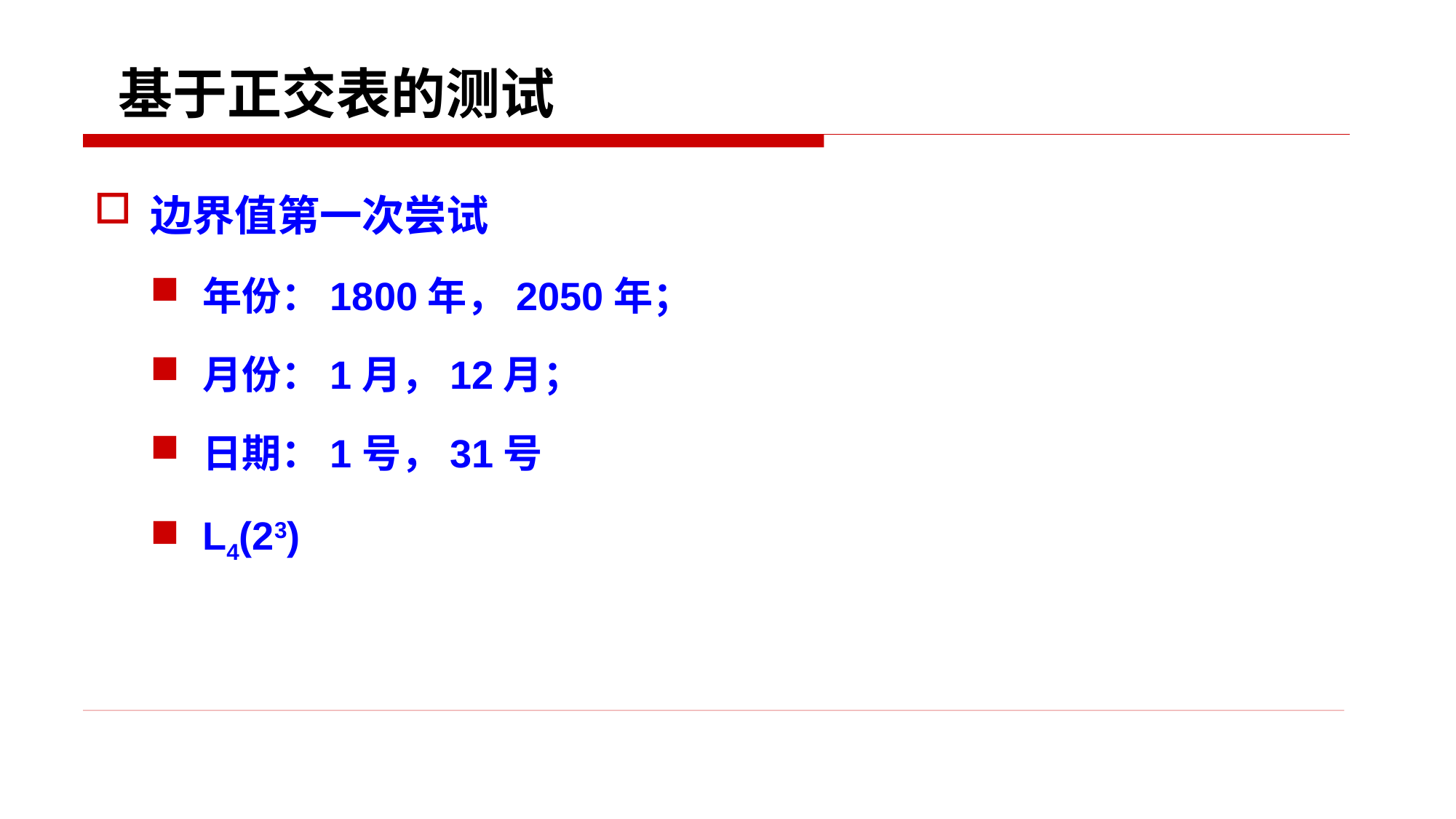

# 基于正交表的测试
边界值第一次尝试
年份：1800年，2050年；
月份：1月，12月；
日期：1号，31号
L4(23)